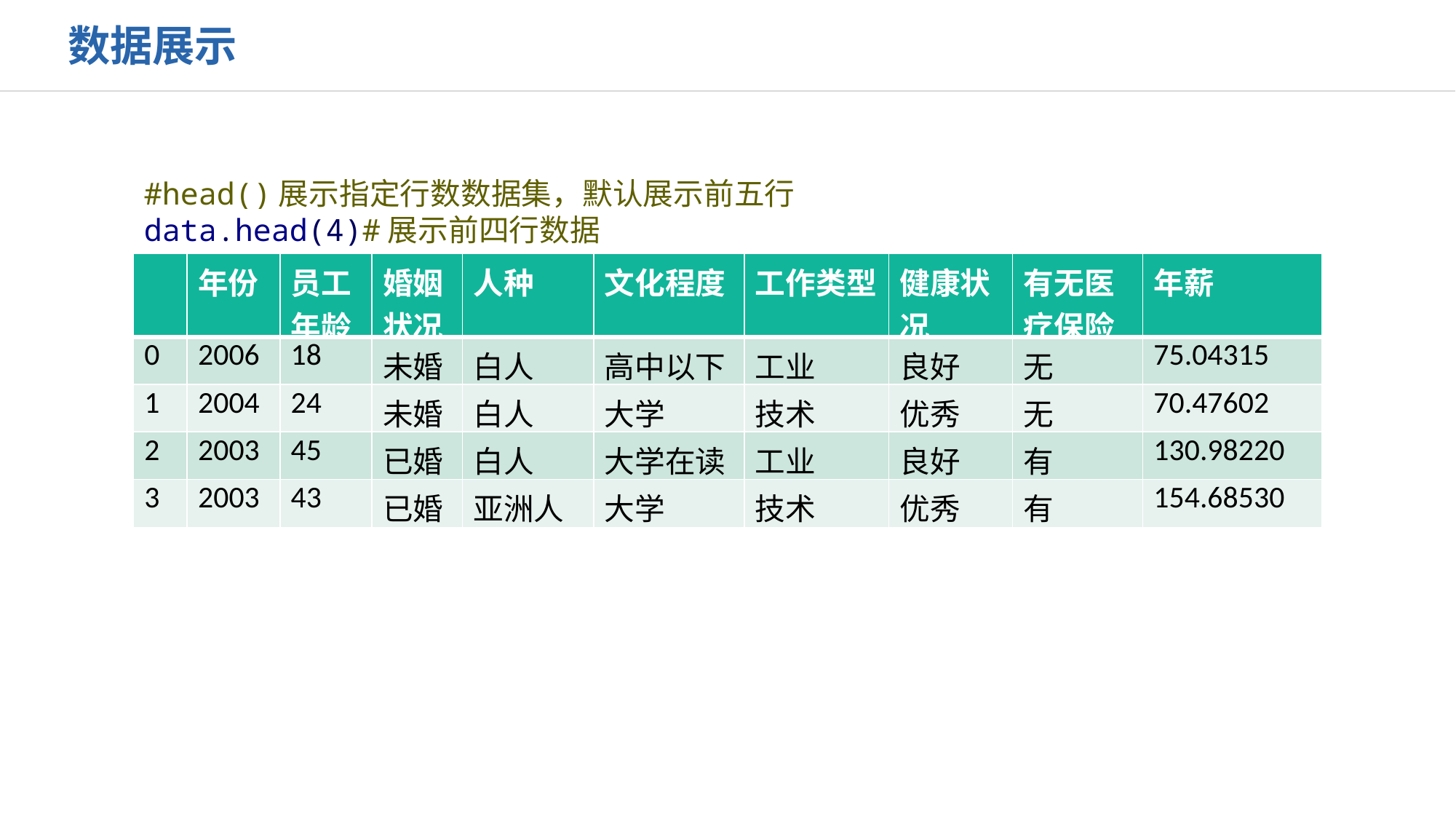

数据展示
#head()展示指定行数数据集，默认展示前五行
data.head(4)#展示前四行数据
|  | 年份 | 员工年龄 | 婚姻状况 | 人种 | 文化程度 | 工作类型 | 健康状况 | 有无医疗保险 | 年薪 |
| --- | --- | --- | --- | --- | --- | --- | --- | --- | --- |
| 0 | 2006 | 18 | 未婚 | 白人 | 高中以下 | 工业 | 良好 | 无 | 75.04315 |
| 1 | 2004 | 24 | 未婚 | 白人 | 大学 | 技术 | 优秀 | 无 | 70.47602 |
| 2 | 2003 | 45 | 已婚 | 白人 | 大学在读 | 工业 | 良好 | 有 | 130.98220 |
| 3 | 2003 | 43 | 已婚 | 亚洲人 | 大学 | 技术 | 优秀 | 有 | 154.68530 |